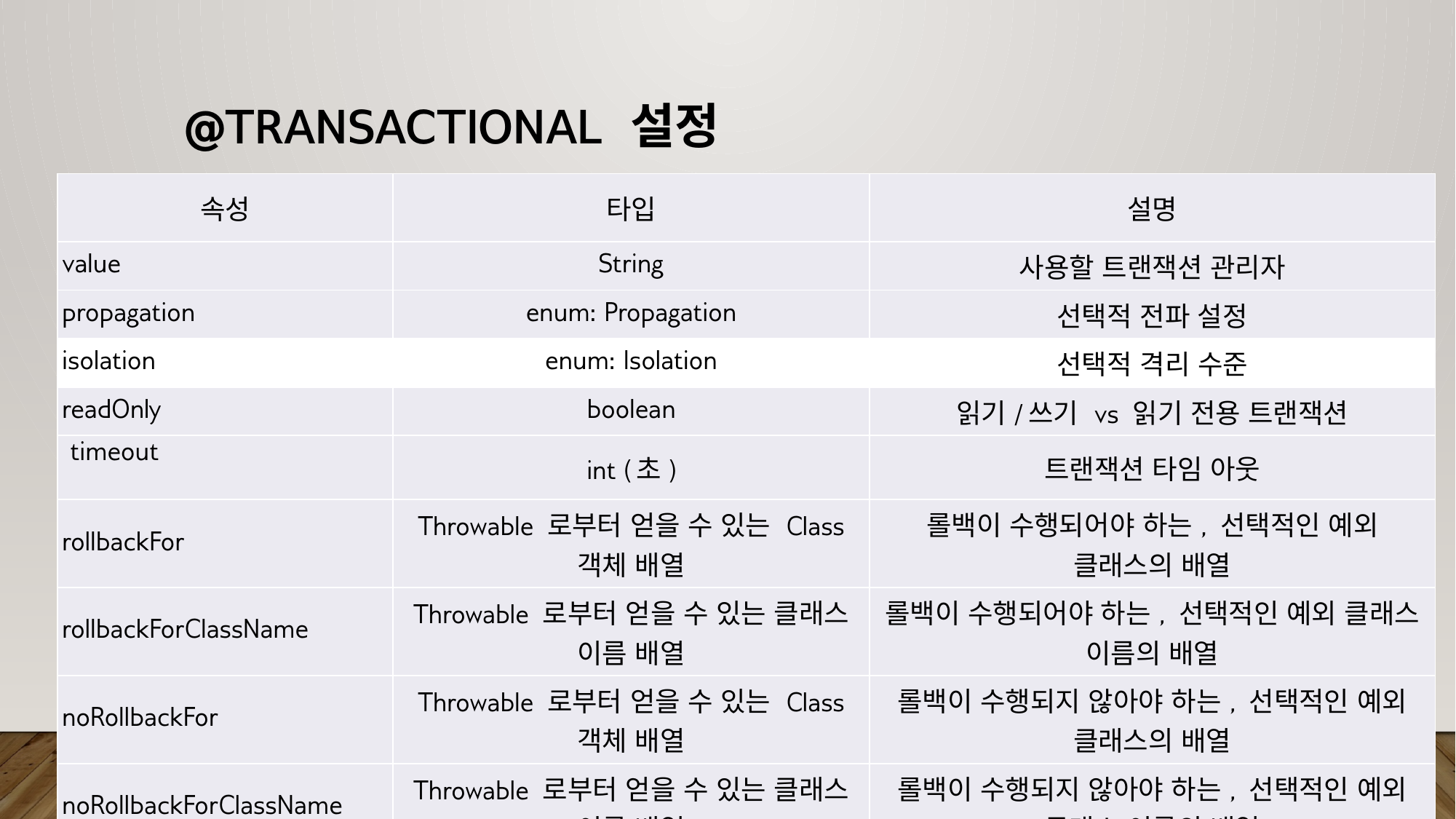

# @Transactional 설정
| 속성 | 타입 | 설명 |
| --- | --- | --- |
| value | String | 사용할 트랜잭션 관리자 |
| propagation | enum: Propagation | 선택적 전파 설정 |
| isolation | enum: Isolation | 선택적 격리 수준 |
| readOnly | boolean | 읽기/쓰기 vs 읽기 전용 트랜잭션 |
| timeout | int (초) | 트랜잭션 타임 아웃 |
| rollbackFor | Throwable 로부터 얻을 수 있는 Class 객체 배열 | 롤백이 수행되어야 하는, 선택적인 예외 클래스의 배열 |
| rollbackForClassName | Throwable 로부터 얻을 수 있는 클래스 이름 배열 | 롤백이 수행되어야 하는, 선택적인 예외 클래스 이름의 배열 |
| noRollbackFor | Throwable 로부터 얻을 수 있는 Class 객체 배열 | 롤백이 수행되지 않아야 하는, 선택적인 예외 클래스의 배열 |
| noRollbackForClassName | Throwable 로부터 얻을 수 있는 클래스 이름 배열 | 롤백이 수행되지 않아야 하는, 선택적인 예외 클래스 이름의 배열 |